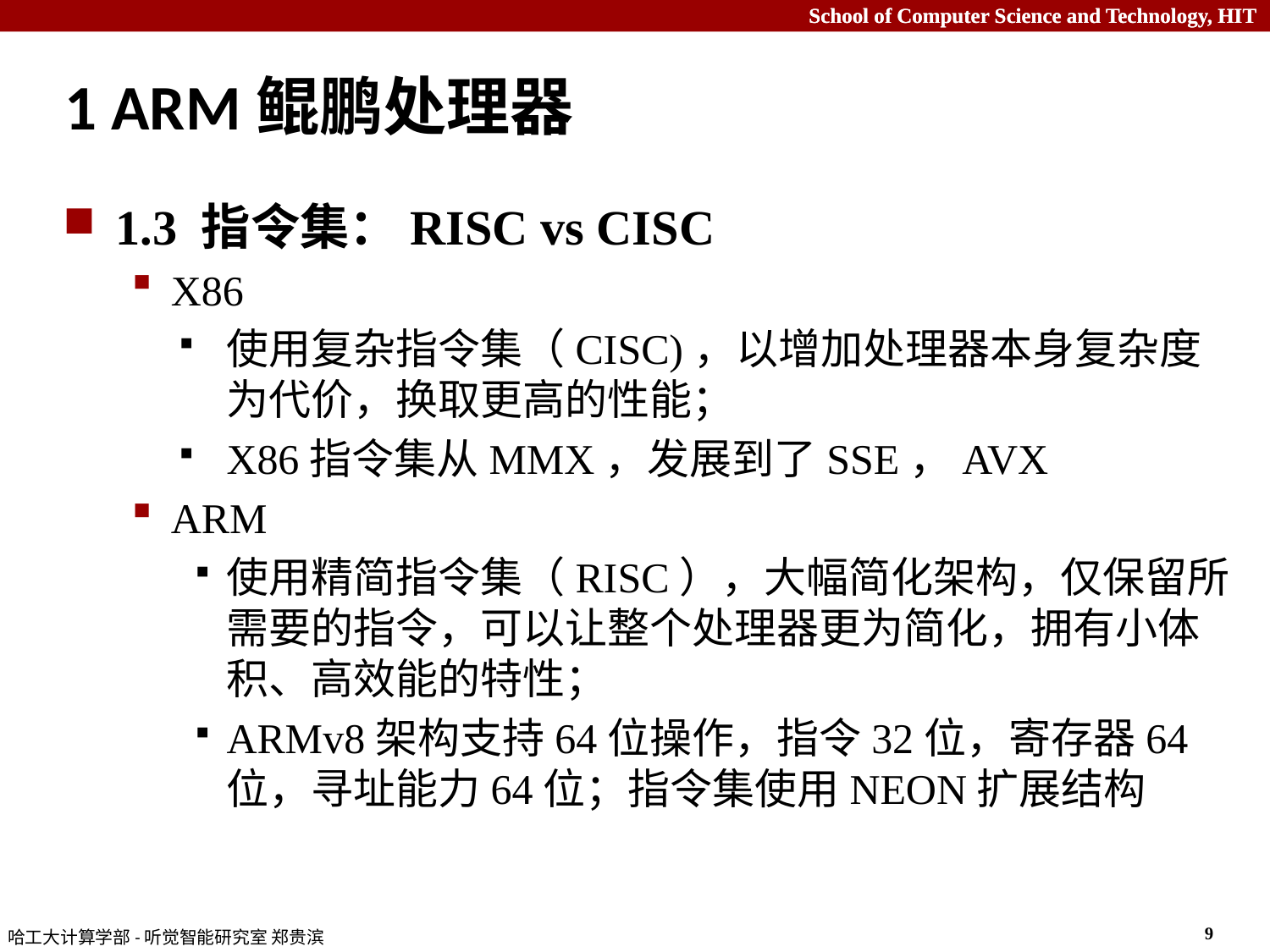

# 1 ARM鲲鹏处理器
1.3 指令集：RISC vs CISC
X86
使用复杂指令集（CISC)，以增加处理器本身复杂度为代价，换取更高的性能；
X86指令集从MMX，发展到了SSE，AVX
ARM
使用精简指令集（RISC），大幅简化架构，仅保留所需要的指令，可以让整个处理器更为简化，拥有小体积、高效能的特性；
ARMv8架构支持64位操作，指令32位，寄存器64位，寻址能力64位；指令集使用NEON扩展结构